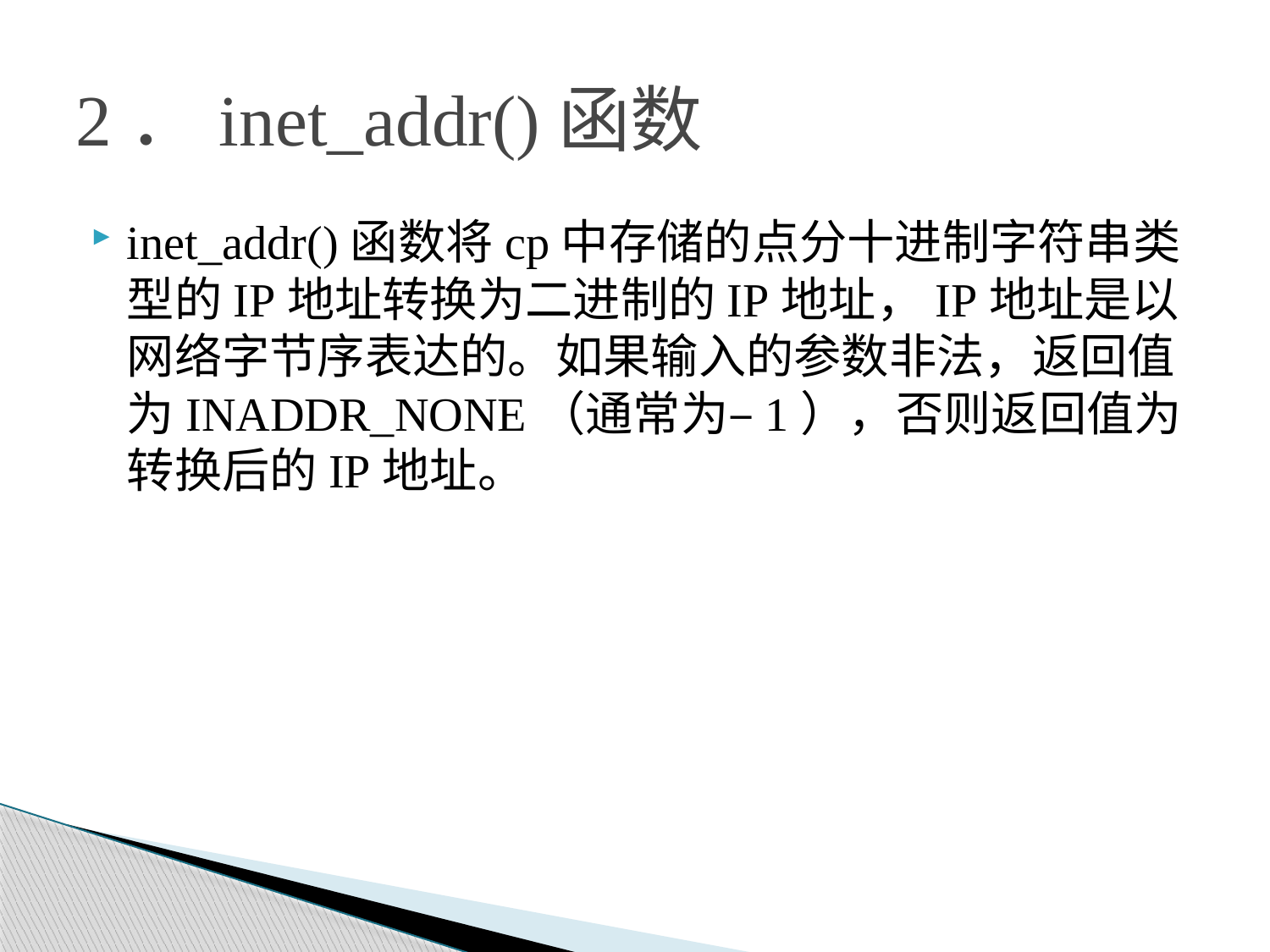

# 2．inet_addr()函数
inet_addr()函数将cp中存储的点分十进制字符串类型的IP地址转换为二进制的IP地址，IP地址是以网络字节序表达的。如果输入的参数非法，返回值为INADDR_NONE（通常为–1），否则返回值为转换后的IP地址。